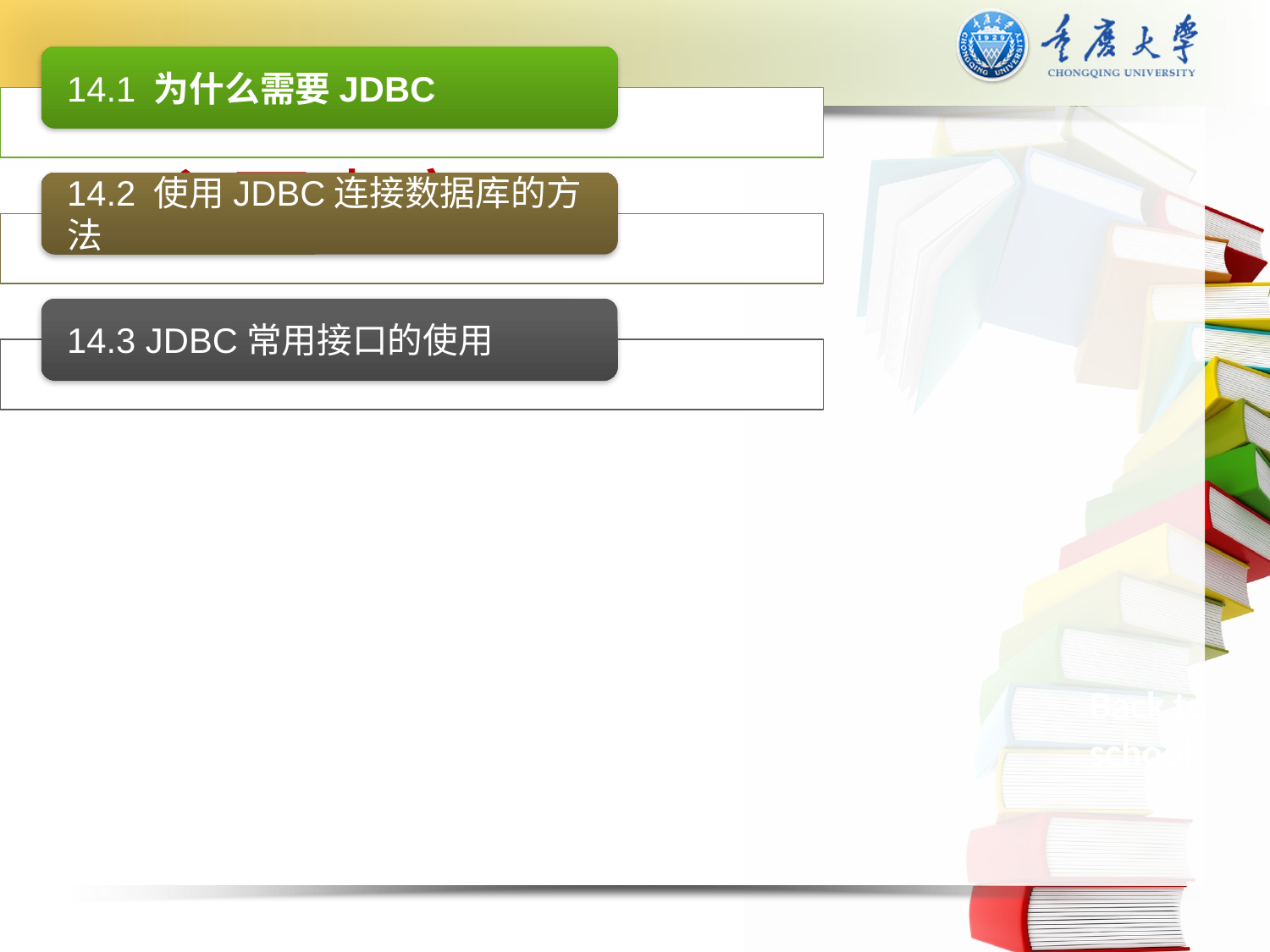

主要内容

14.1 为什么需要JDBC

14.2 使用JDBC连接数据库的方法

14.3 JDBC常用接口的使用
Back to
school